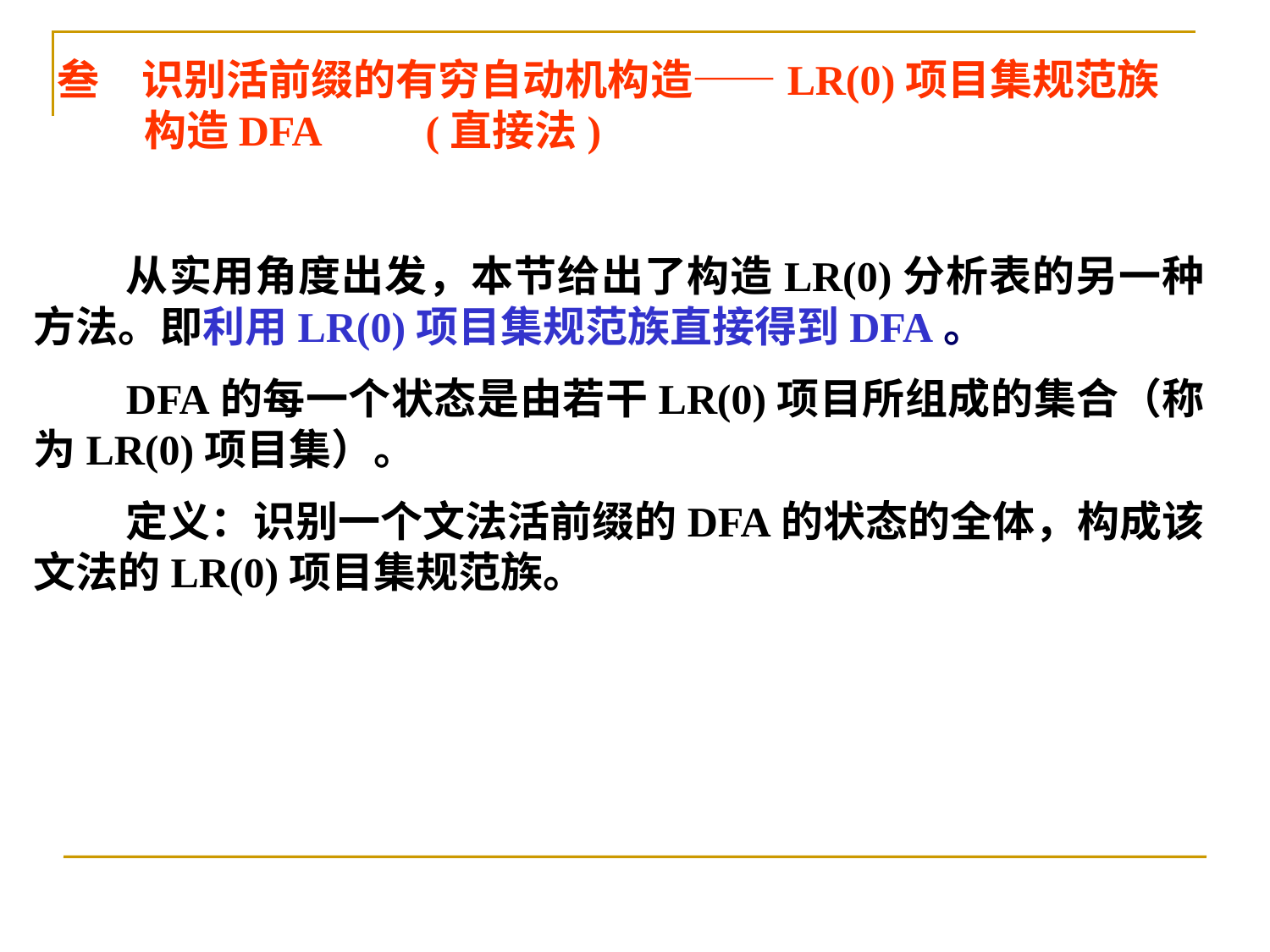

识别活前缀的有穷自动机构造——LR(0)项目集规范族
        构造DFA          (直接法)
从实用角度出发，本节给出了构造LR(0)分析表的另一种方法。即利用LR(0)项目集规范族直接得到DFA。
DFA的每一个状态是由若干LR(0)项目所组成的集合（称为LR(0)项目集）。
定义：识别一个文法活前缀的DFA的状态的全体，构成该文法的LR(0)项目集规范族。

65